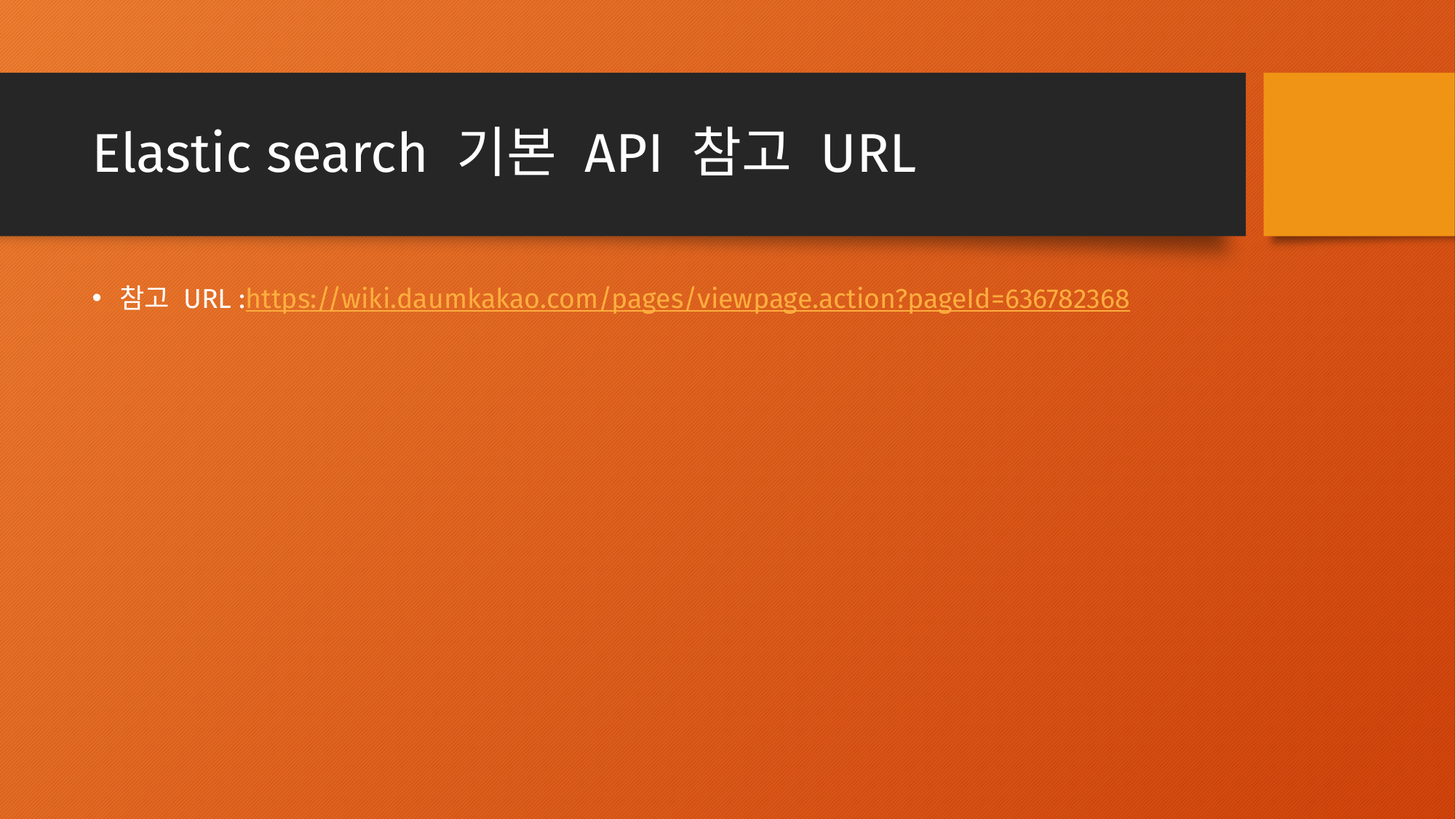

# Elastic search 기본 API 참고 URL
참고 URL :https://wiki.daumkakao.com/pages/viewpage.action?pageId=636782368